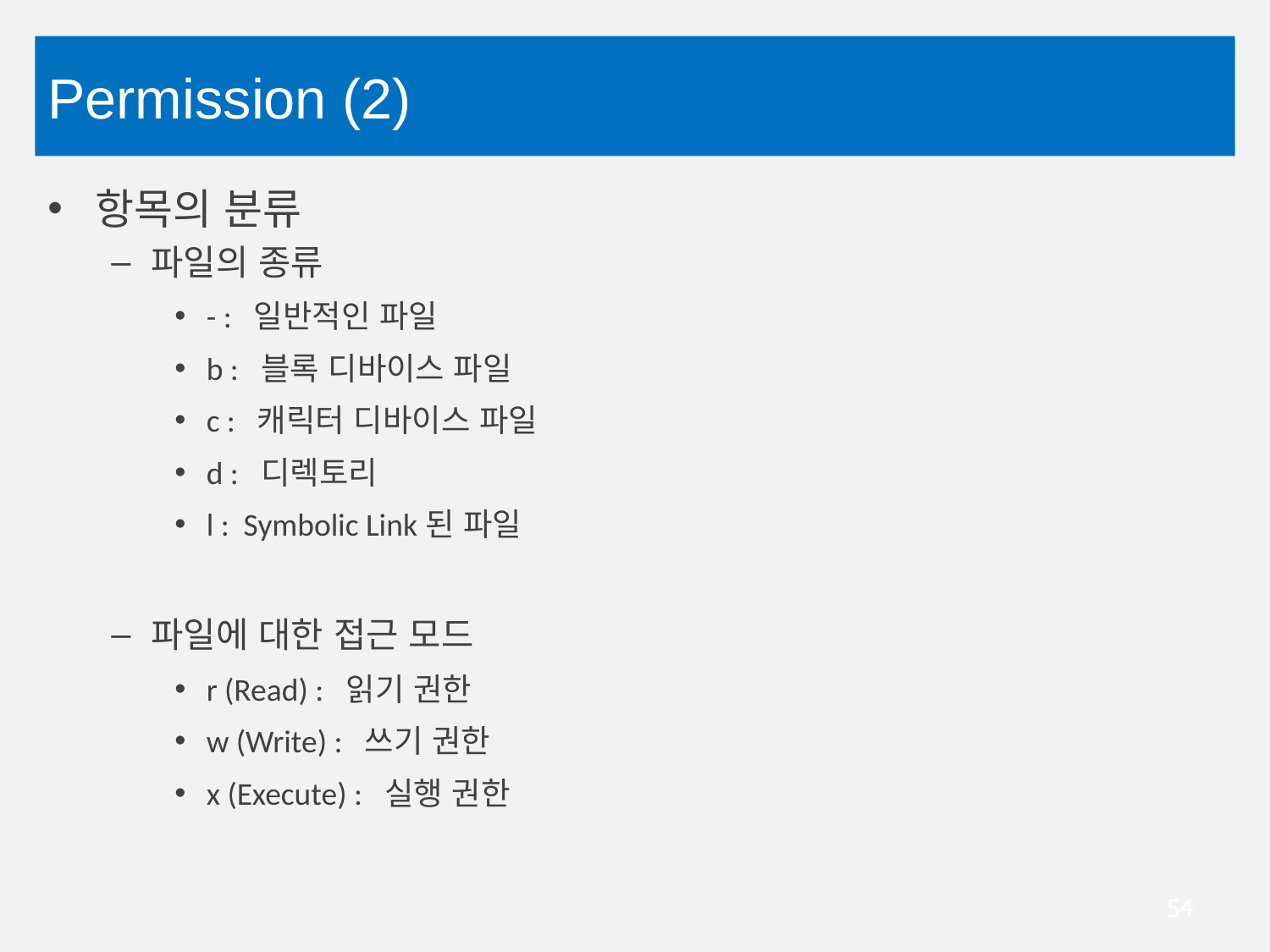

# Permission (2)
항목의 분류
파일의 종류
- :  일반적인 파일
b :  블록 디바이스 파일
c :  캐릭터 디바이스 파일
d :  디렉토리
l :  Symbolic Link된 파일

파일에 대한 접근 모드
r (Read) :  읽기 권한
w (Write) :  쓰기 권한
x (Execute) :  실행 권한
54